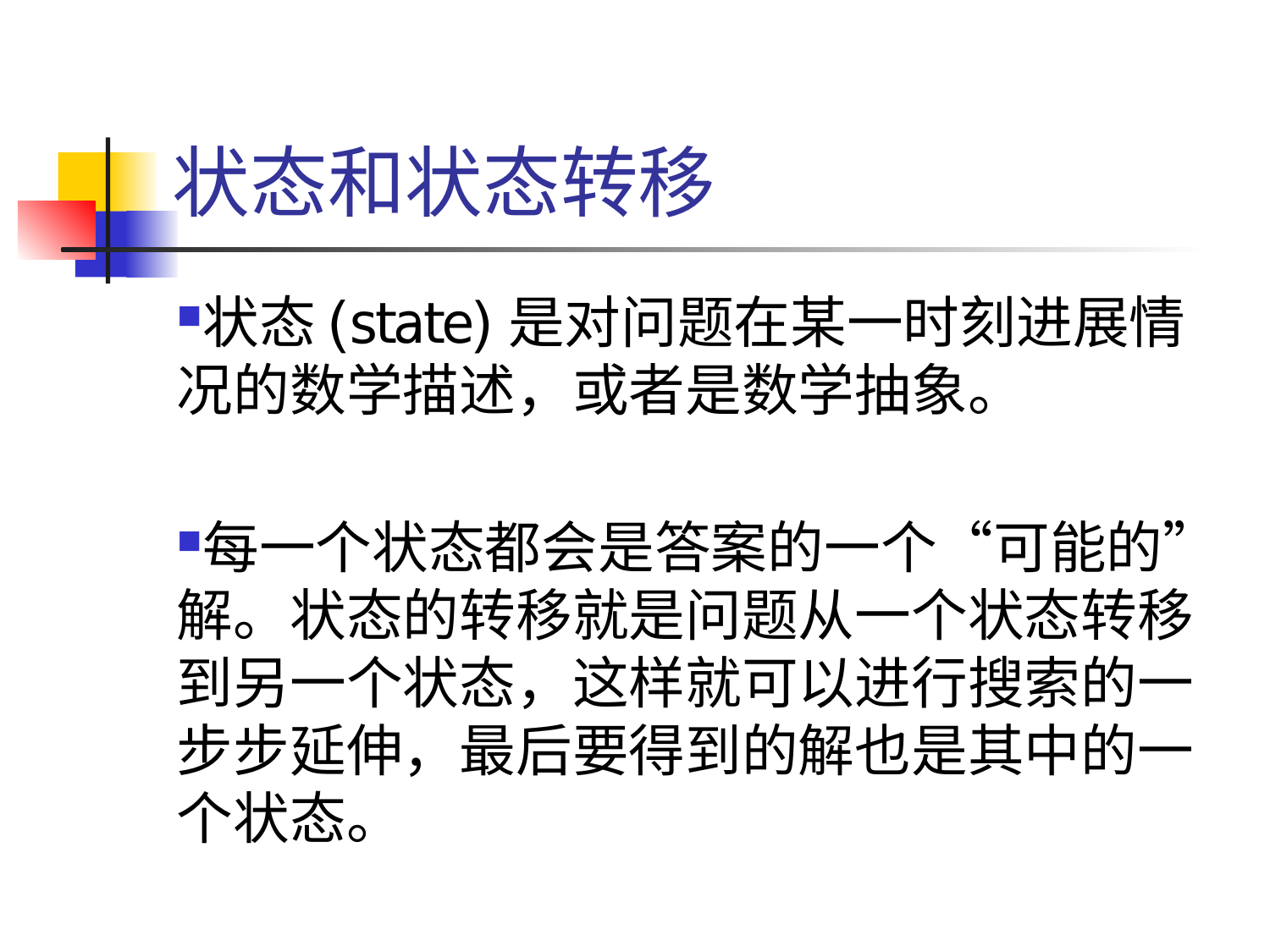

# 状态和状态转移
状态(state)是对问题在某一时刻进展情况的数学描述，或者是数学抽象。

每一个状态都会是答案的一个“可能的”解。状态的转移就是问题从一个状态转移到另一个状态，这样就可以进行搜索的一步步延伸，最后要得到的解也是其中的一个状态。